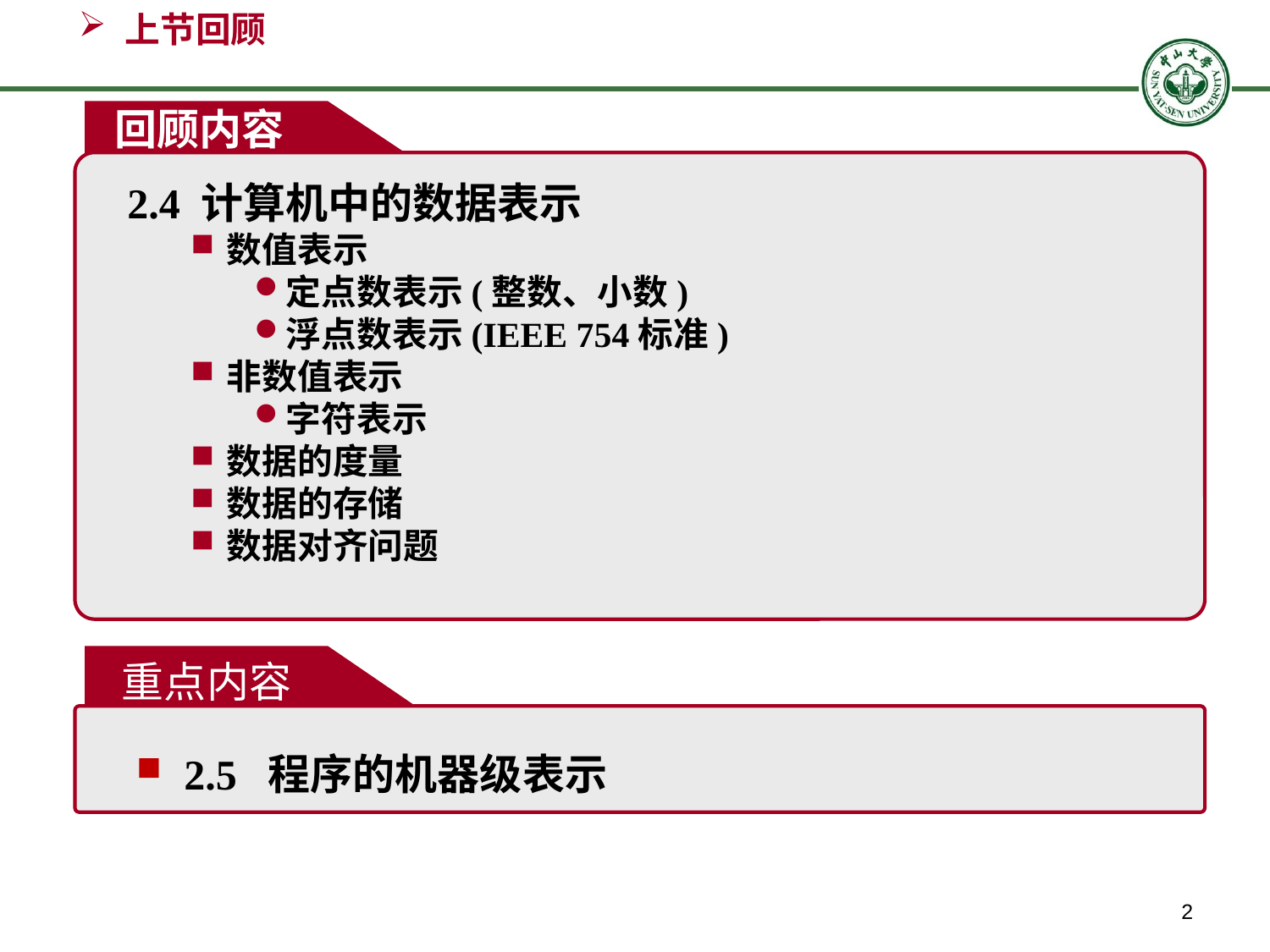

上节回顾
回顾内容

2.4 计算机中的数据表示
数值表示
定点数表示(整数、小数)
浮点数表示(IEEE 754标准)
非数值表示
字符表示
数据的度量
数据的存储
数据对齐问题

重点内容

2.5  程序的机器级表示